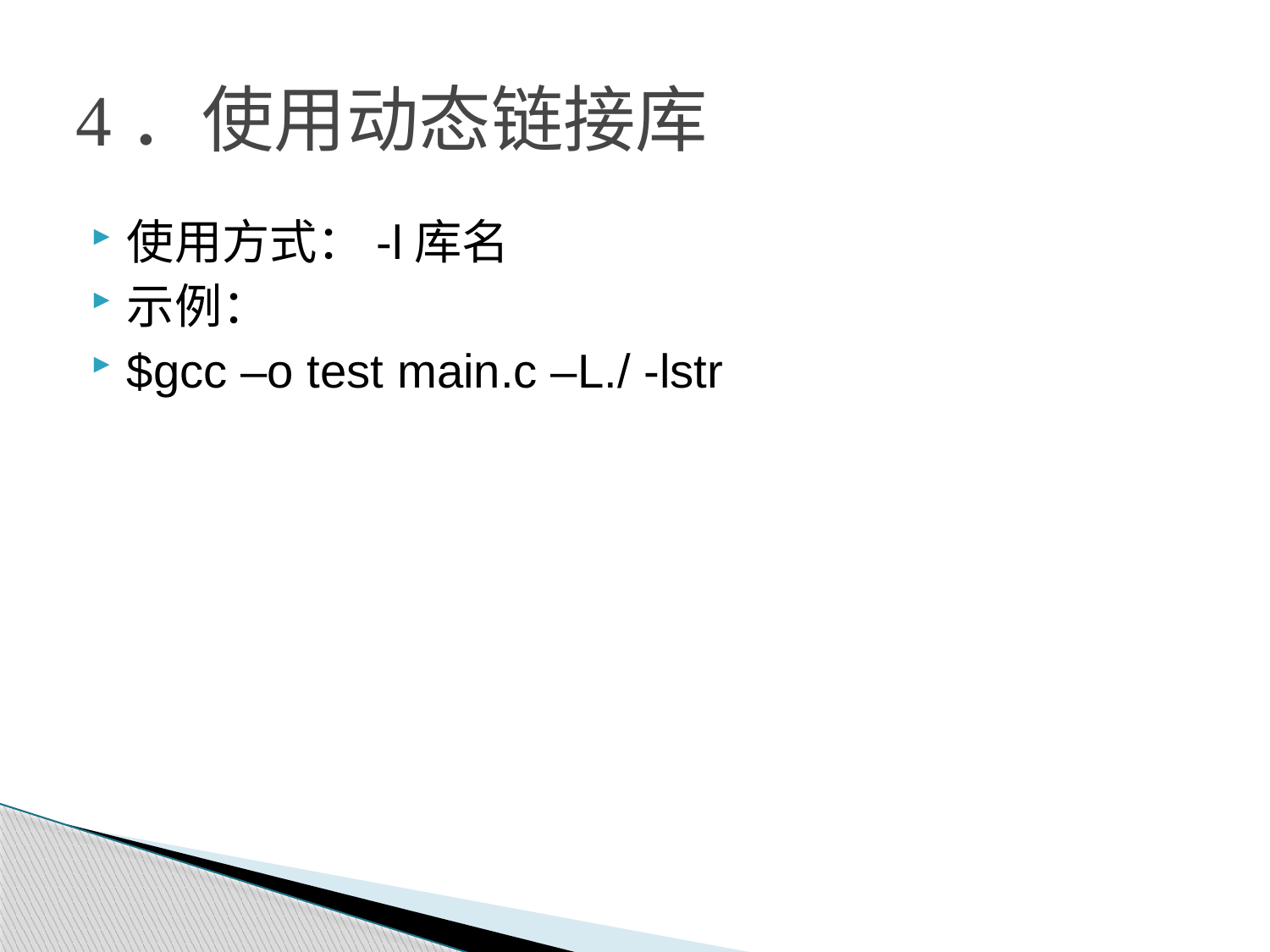

# 4．使用动态链接库
使用方式：-l库名
示例：
$gcc –o test main.c –L./ -lstr